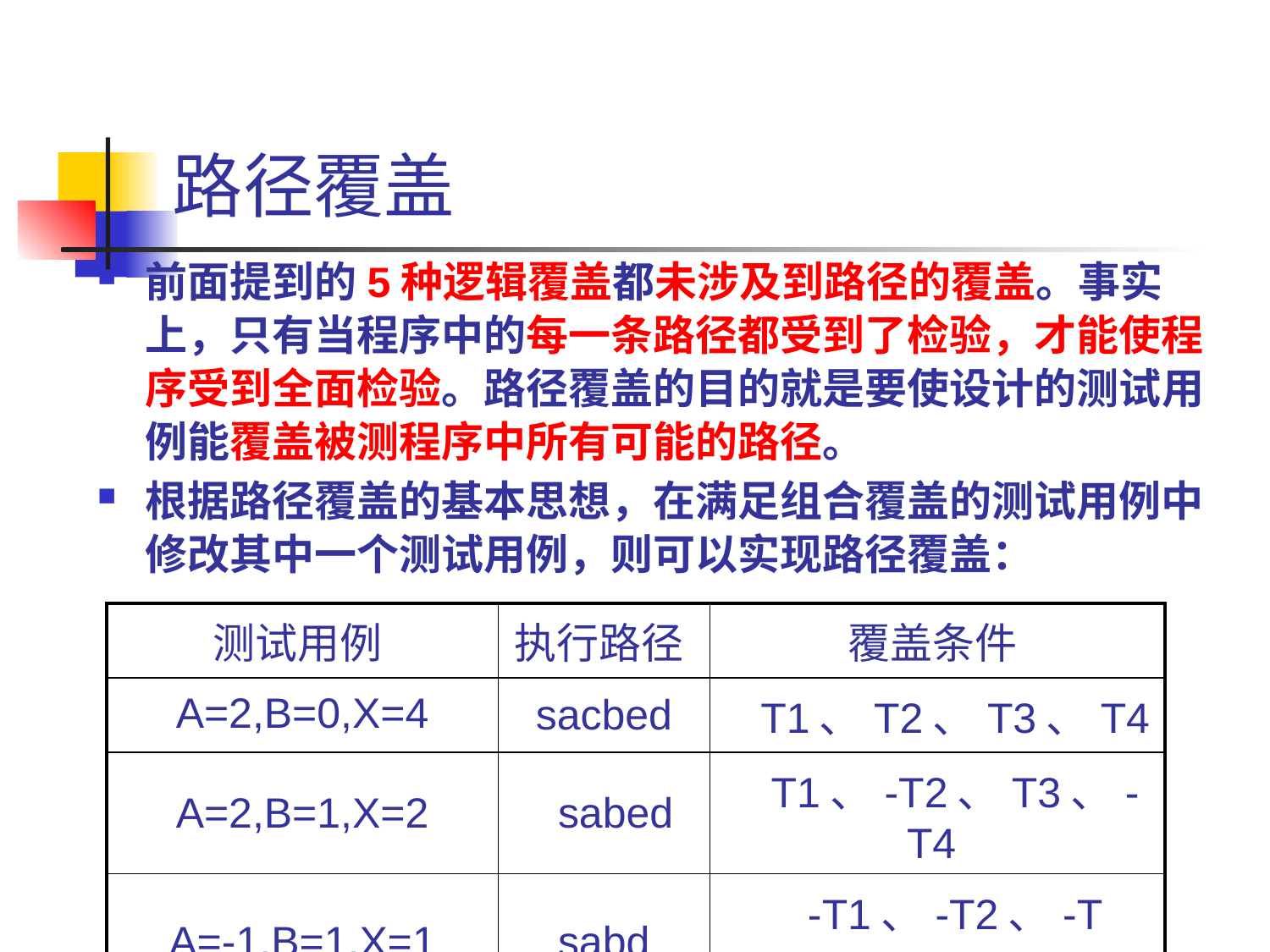

# 路径覆盖
前面提到的5种逻辑覆盖都未涉及到路径的覆盖。事实上，只有当程序中的每一条路径都受到了检验，才能使程序受到全面检验。路径覆盖的目的就是要使设计的测试用例能覆盖被测程序中所有可能的路径。
根据路径覆盖的基本思想，在满足组合覆盖的测试用例中修改其中一个测试用例，则可以实现路径覆盖：
| 测试用例 | 执行路径 | 覆盖条件 |
| --- | --- | --- |
| A=2,B=0,X=4 | sacbed | T1、T2、T3、T4 |
| A=2,B=1,X=2 | sabed | T1、-T2、T3、-T4 |
| A=-1,B=1,X=1 | sabd | -T1、-T2、-T3、-T4 |
| A=3,B=0,X=1 | sacbd | T1、T2、-T3、-T4 |